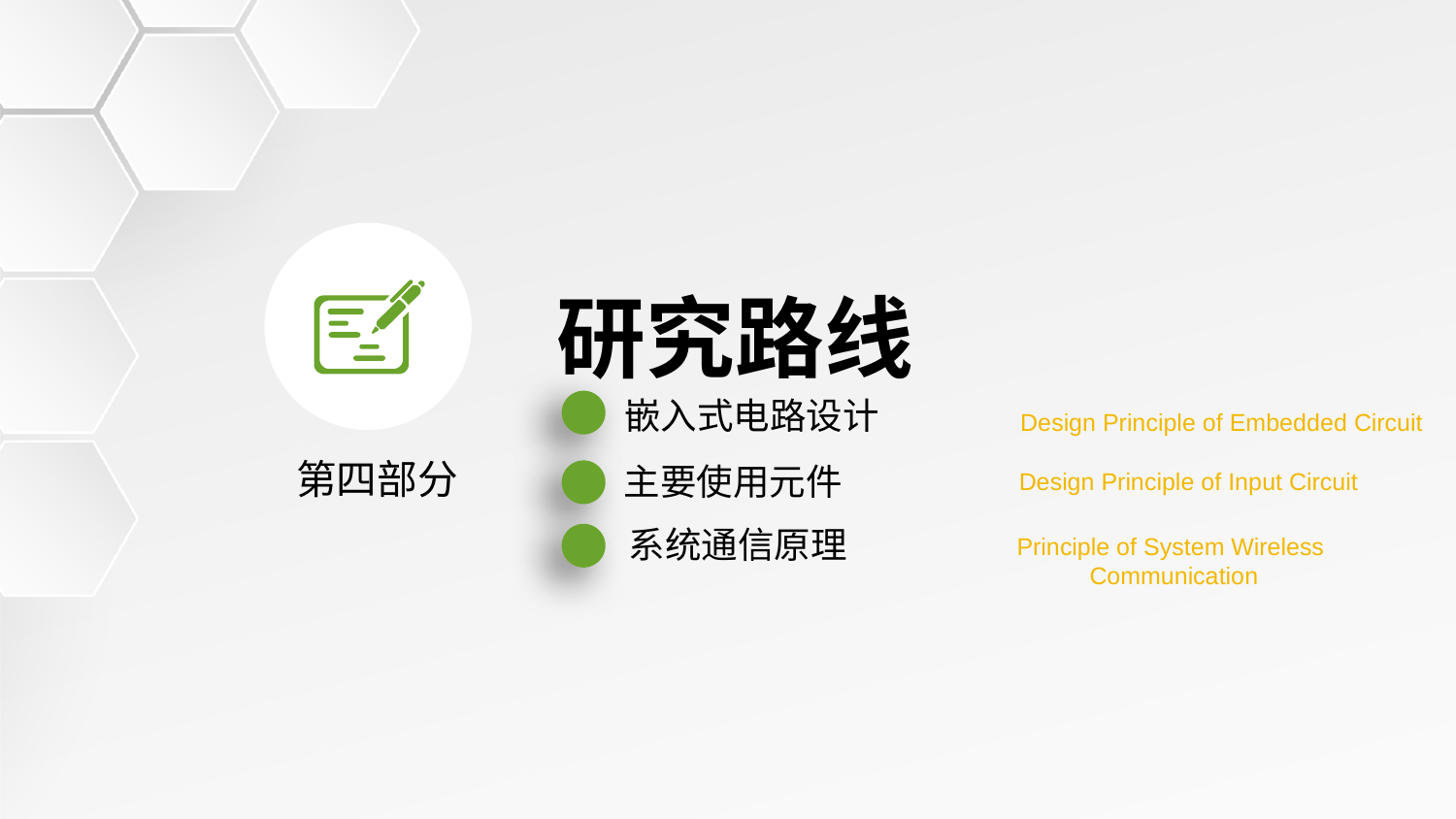

研究路线
嵌入式电路设计

Design Principle of Embedded Circuit
主要使用元件
第四部分
Design Principle of Input Circuit

系统通信原理

Principle of System Wireless
Communication